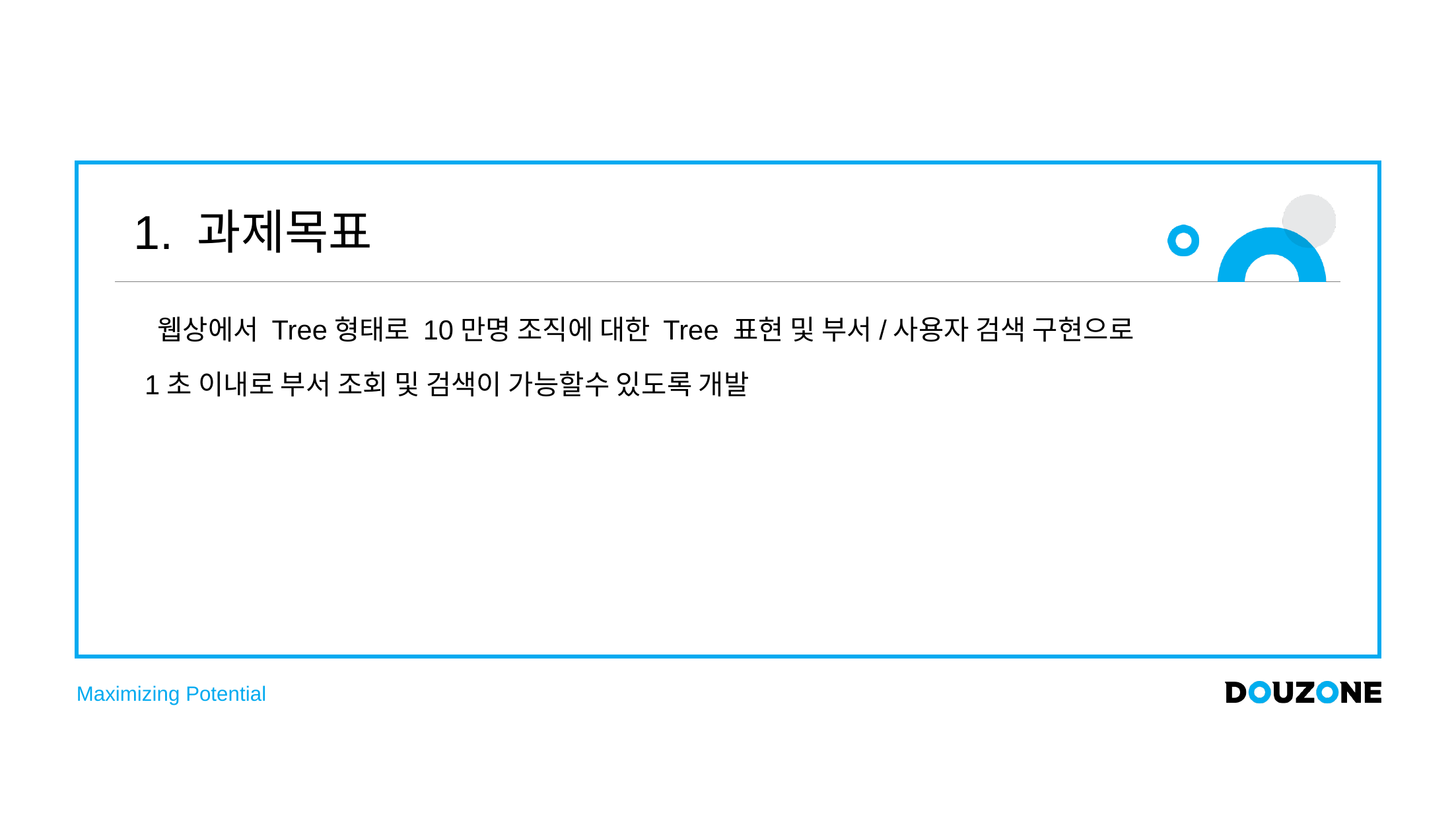

1. 과제목표
 웹상에서 Tree형태로 10만명 조직에 대한 Tree 표현 및 부서/사용자 검색 구현으로
1초 이내로 부서 조회 및 검색이 가능할수 있도록 개발